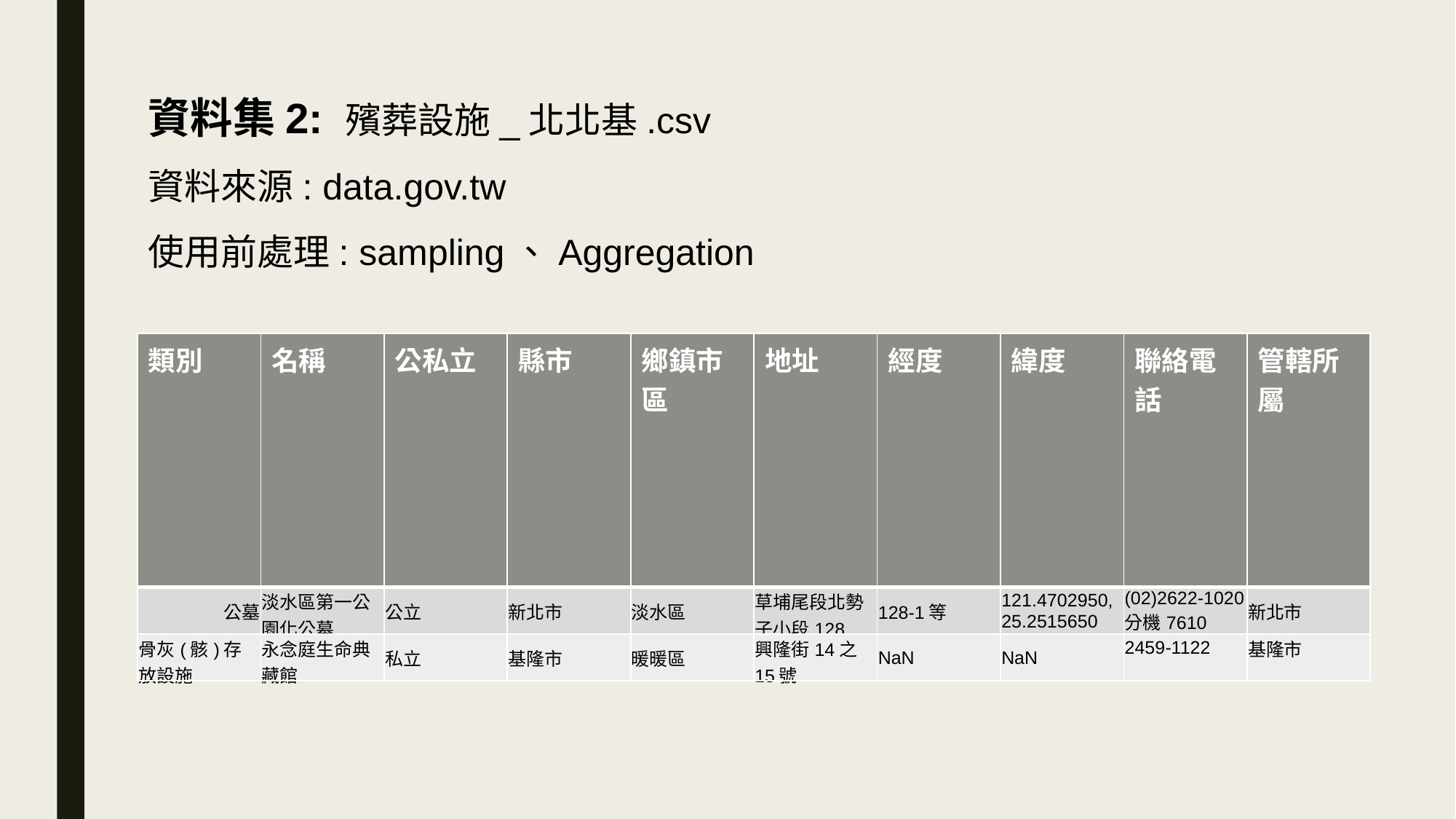

資料集2: 殯葬設施_北北基.csv
資料來源: data.gov.tw
使用前處理: sampling、Aggregation
| 類別 | 名稱 | 公私立 | 縣市 | 鄉鎮市區 | 地址 | 經度 | 緯度 | 聯絡電話 | 管轄所屬 |
| --- | --- | --- | --- | --- | --- | --- | --- | --- | --- |
| 公墓 | 淡水區第一公園化公墓 | 公立 | 新北市 | 淡水區 | 草埔尾段北勢子小段128 | 128-1等 | 121.4702950,25.2515650 | (02)2622-1020分機7610 | 新北市 |
| 骨灰(骸)存放設施 | 永念庭生命典藏館 | 私立 | 基隆市 | 暖暖區 | 興隆街14之15號 | NaN | NaN | 2459-1122 | 基隆市 |